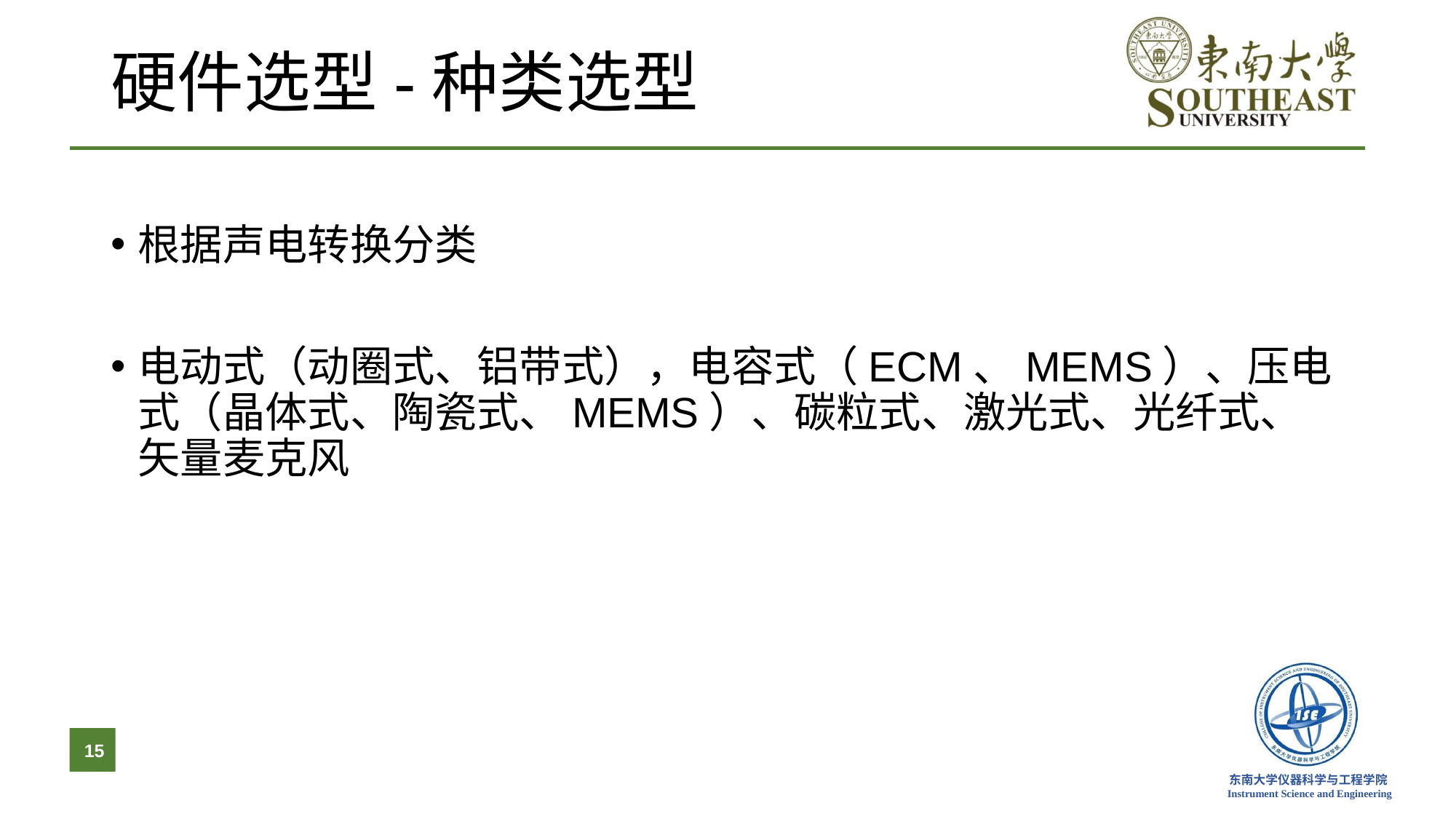

# 硬件选型-种类选型
根据声电转换分类

电动式（动圈式、铝带式），电容式（ECM、MEMS）、压电式（晶体式、陶瓷式、MEMS）、碳粒式、激光式、光纤式、矢量麦克风
15